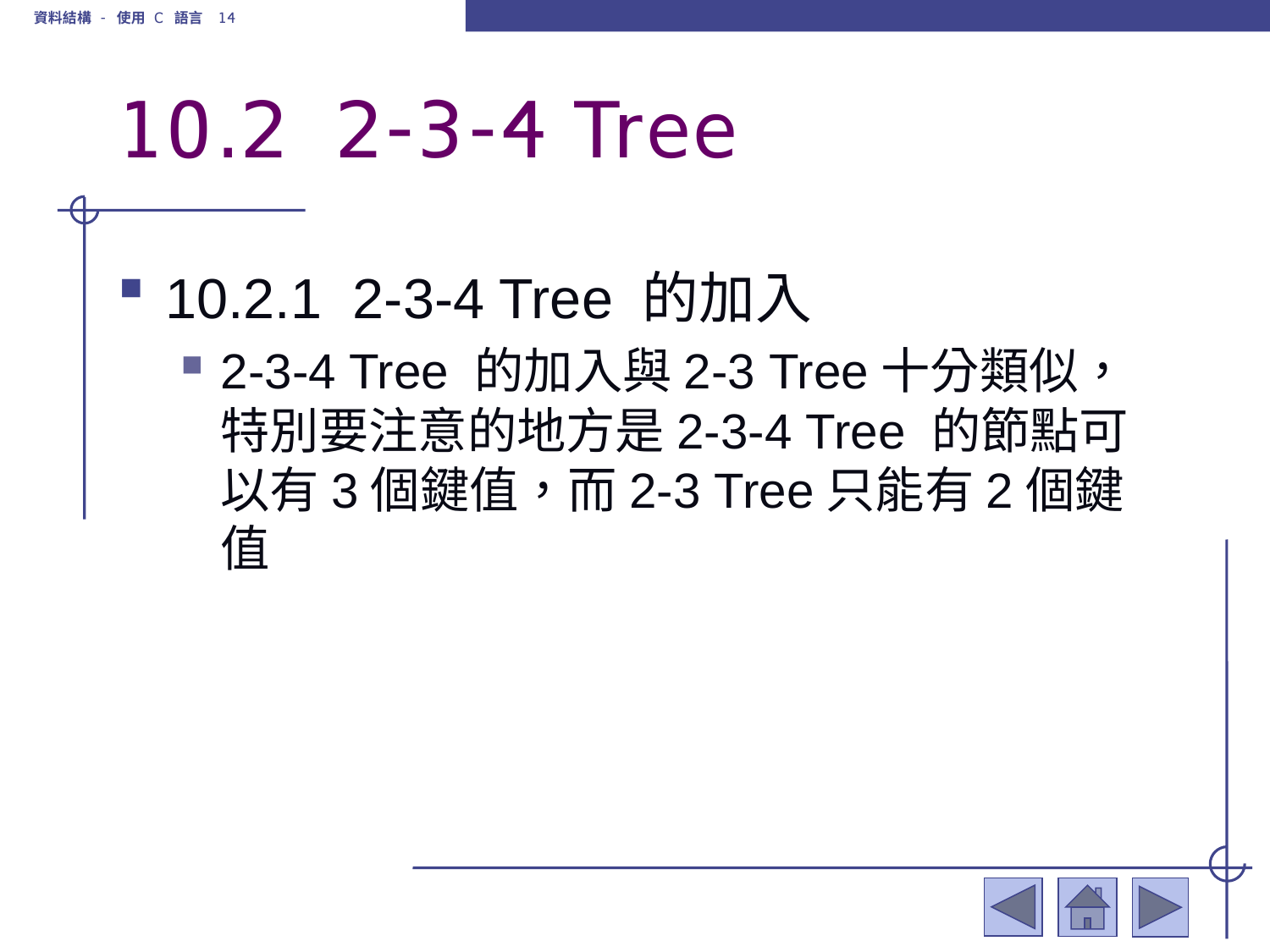

資料結構 - 使用 C 語言   14
# 10.2  2-3-4 Tree
10.2.1  2-3-4 Tree 的加入
2-3-4 Tree 的加入與2-3 Tree十分類似，特別要注意的地方是2-3-4 Tree 的節點可以有3個鍵值，而2-3 Tree只能有2個鍵值